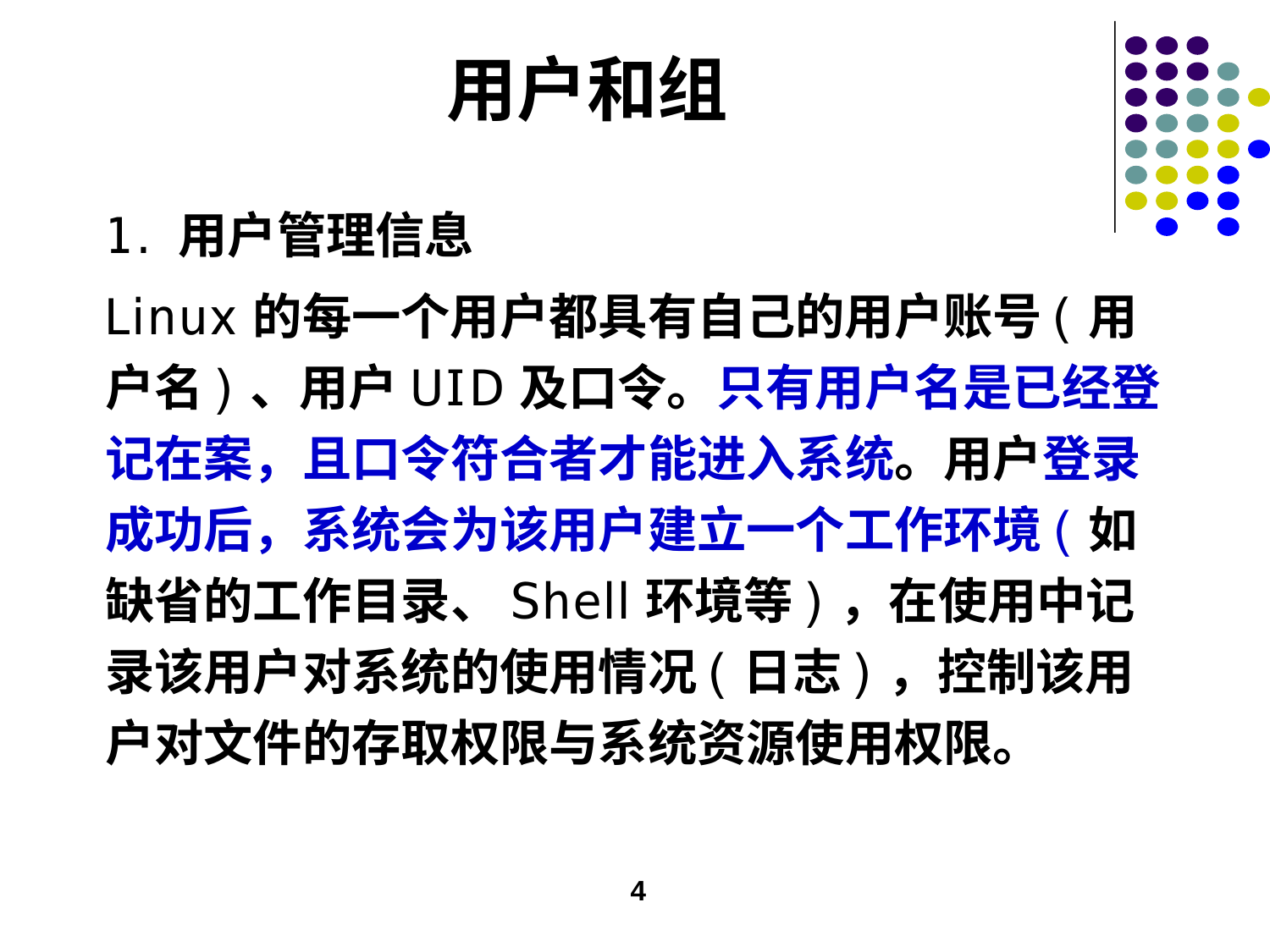

# 用户和组
	1. 用户管理信息
	Linux的每一个用户都具有自己的用户账号(用户名)、用户UID及口令。只有用户名是已经登记在案，且口令符合者才能进入系统。用户登录成功后，系统会为该用户建立一个工作环境(如缺省的工作目录、Shell环境等)，在使用中记录该用户对系统的使用情况(日志)，控制该用户对文件的存取权限与系统资源使用权限。

4